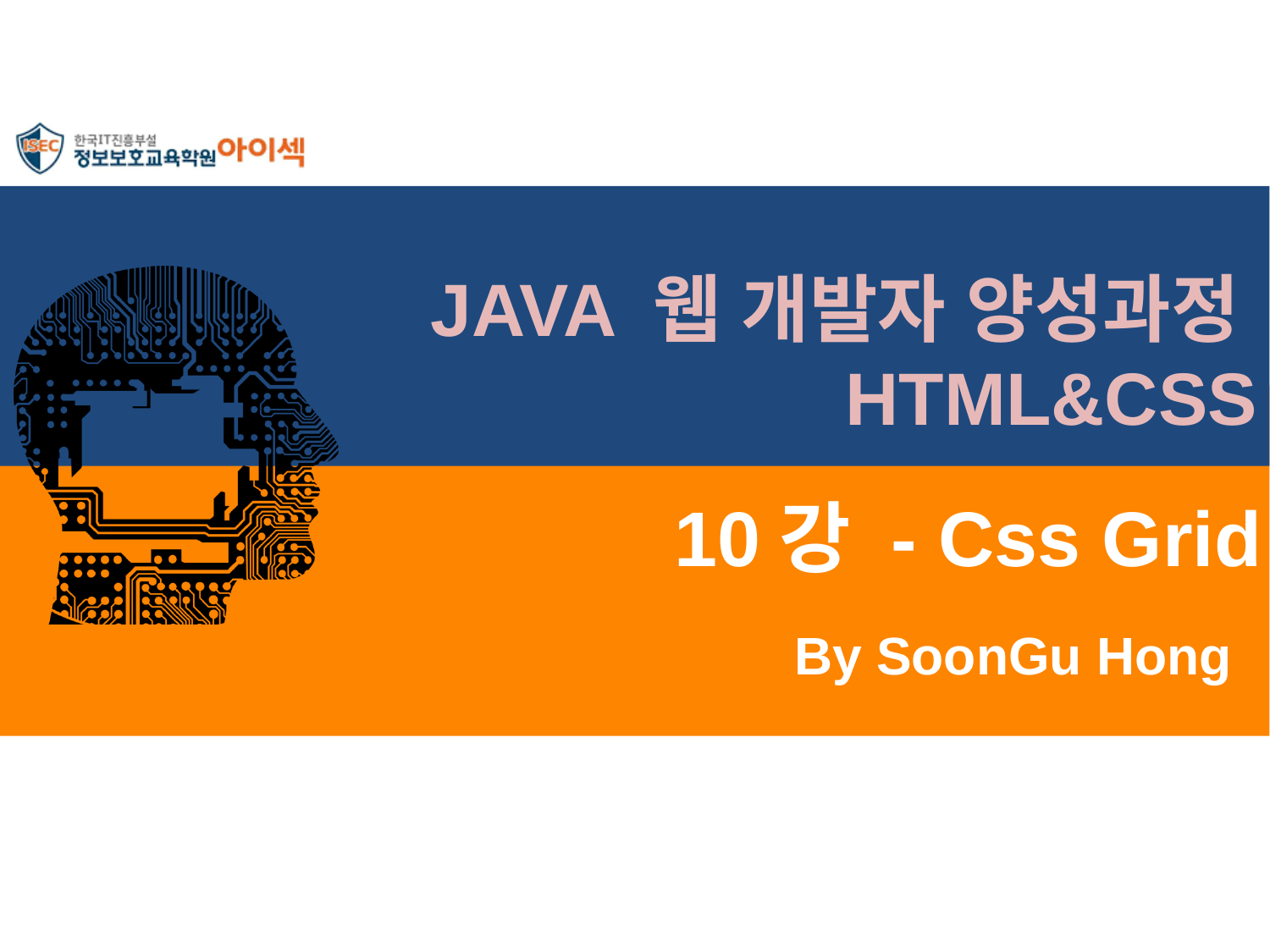

JAVA 웹 개발자 양성과정HTML&CSS
# 10강 - Css Grid
By SoonGu Hong